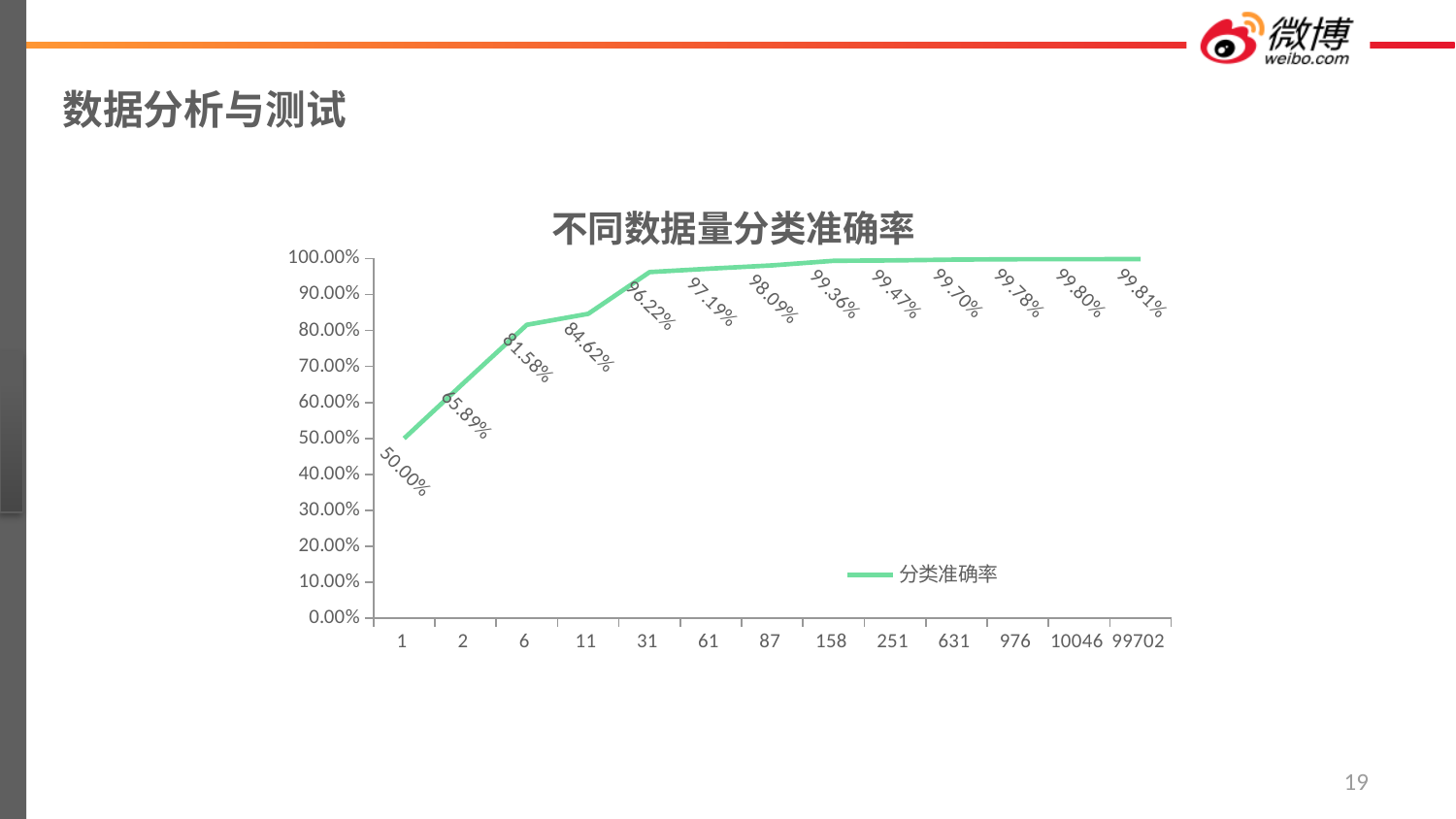

# 数据分析与测试

### Chart: 不同数据量分类准确率

| Category | 分类准确率 |
|---|---|
| 1 | 0.5 |
| 2 | 0.6588700000000001 |
| 6 | 0.81578 |
| 11 | 0.84621 |
| 31 | 0.9622000000000002 |
| 61 | 0.9718900000000001 |
| 87 | 0.98089 |
| 158 | 0.9935899999999999 |
| 251 | 0.99466 |
| 631 | 0.99696 |
| 976 | 0.99783 |
| 10046 | 0.99804 |
| 99702 | 0.9981099999999999 |

19